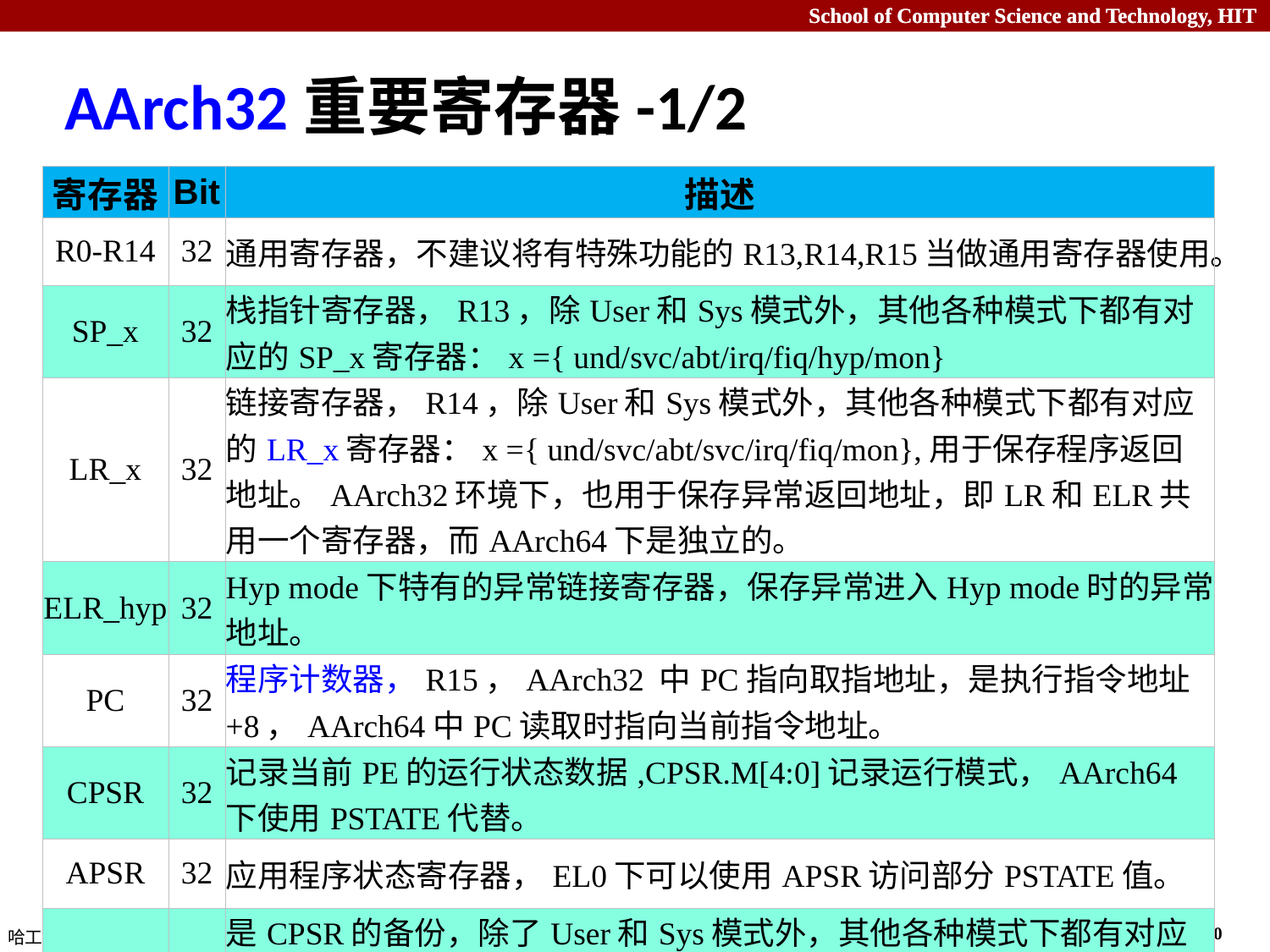

# AArch32重要寄存器-1/2
| 寄存器 | Bit | 描述 |
| --- | --- | --- |
| R0-R14 | 32 | 通用寄存器，不建议将有特殊功能的R13,R14,R15当做通用寄存器使用。 |
| SP\_x | 32 | 栈指针寄存器，R13，除User和Sys模式外，其他各种模式下都有对应的SP\_x寄存器：x ={ und/svc/abt/irq/fiq/hyp/mon} |
| LR\_x | 32 | 链接寄存器，R14，除User和Sys模式外，其他各种模式下都有对应的LR\_x寄存器：x ={ und/svc/abt/svc/irq/fiq/mon},用于保存程序返回地址。AArch32环境下，也用于保存异常返回地址，即LR和ELR共用一个寄存器，而AArch64下是独立的。 |
| ELR\_hyp | 32 | Hyp mode下特有的异常链接寄存器，保存异常进入Hyp mode时的异常地址。 |
| PC | 32 | 程序计数器，R15，AArch32 中PC指向取指地址，是执行指令地址+8，AArch64中PC读取时指向当前指令地址。 |
| CPSR | 32 | 记录当前PE的运行状态数据,CPSR.M[4:0]记录运行模式，AArch64下使用PSTATE代替。 |
| APSR | 32 | 应用程序状态寄存器，EL0下可以使用APSR访问部分PSTATE值。 |
| SPSR\_x | 32 | 是CPSR的备份，除了User和Sys模式外，其他各种模式下都有对应的SPSR\_x寄存器：x ={ und/svc/abt/irq/fiq/hpy/mon}，注意：这些模式只适用于32bit运行环境。 |